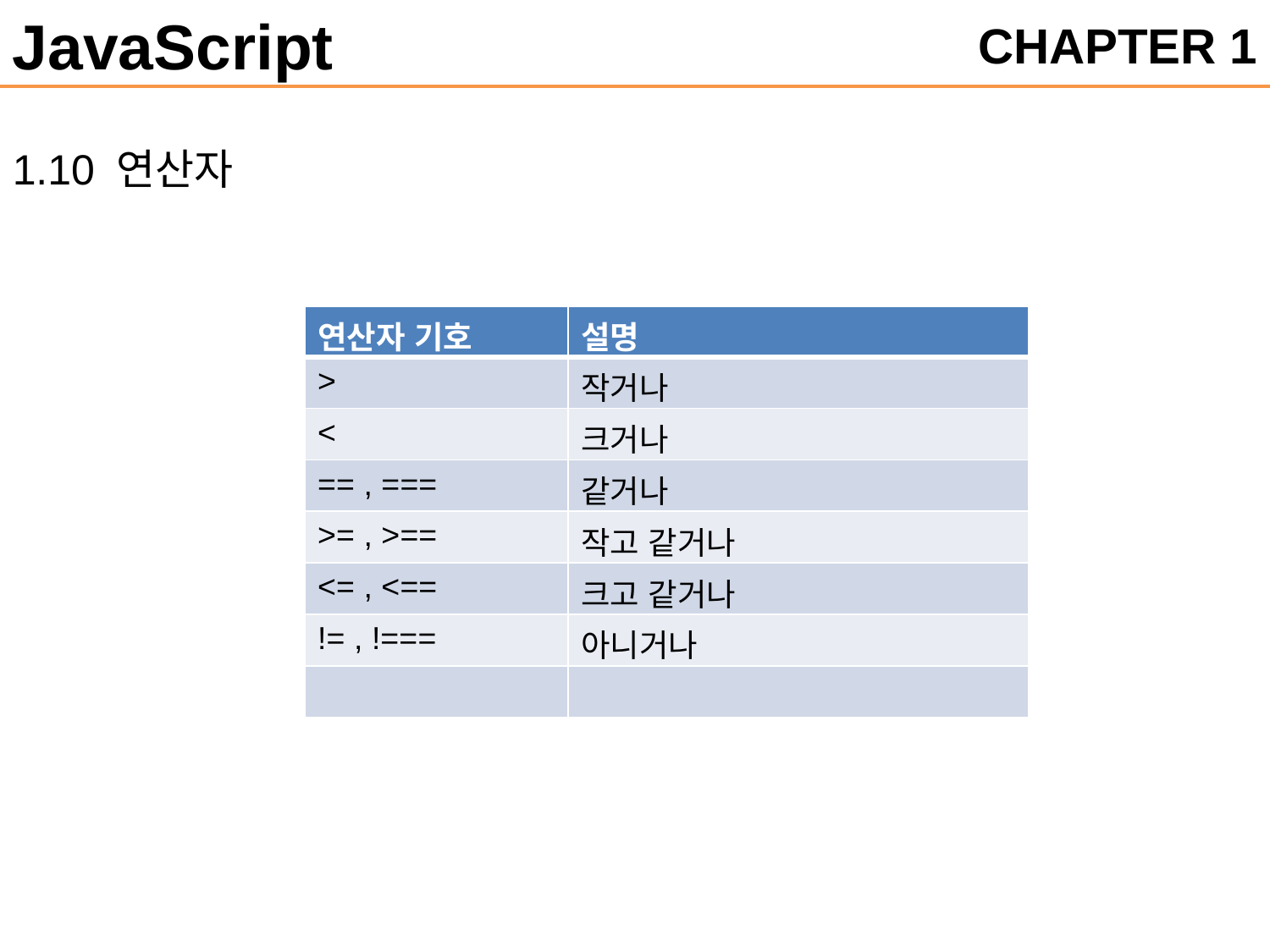

JavaScript
CHAPTER 1
1.10 연산자
| 연산자 기호 | 설명 |
| --- | --- |
| > | 작거나 |
| < | 크거나 |
| == , === | 같거나 |
| >= , >== | 작고 같거나 |
| <= , <== | 크고 같거나 |
| != , !=== | 아니거나 |
|  |  |